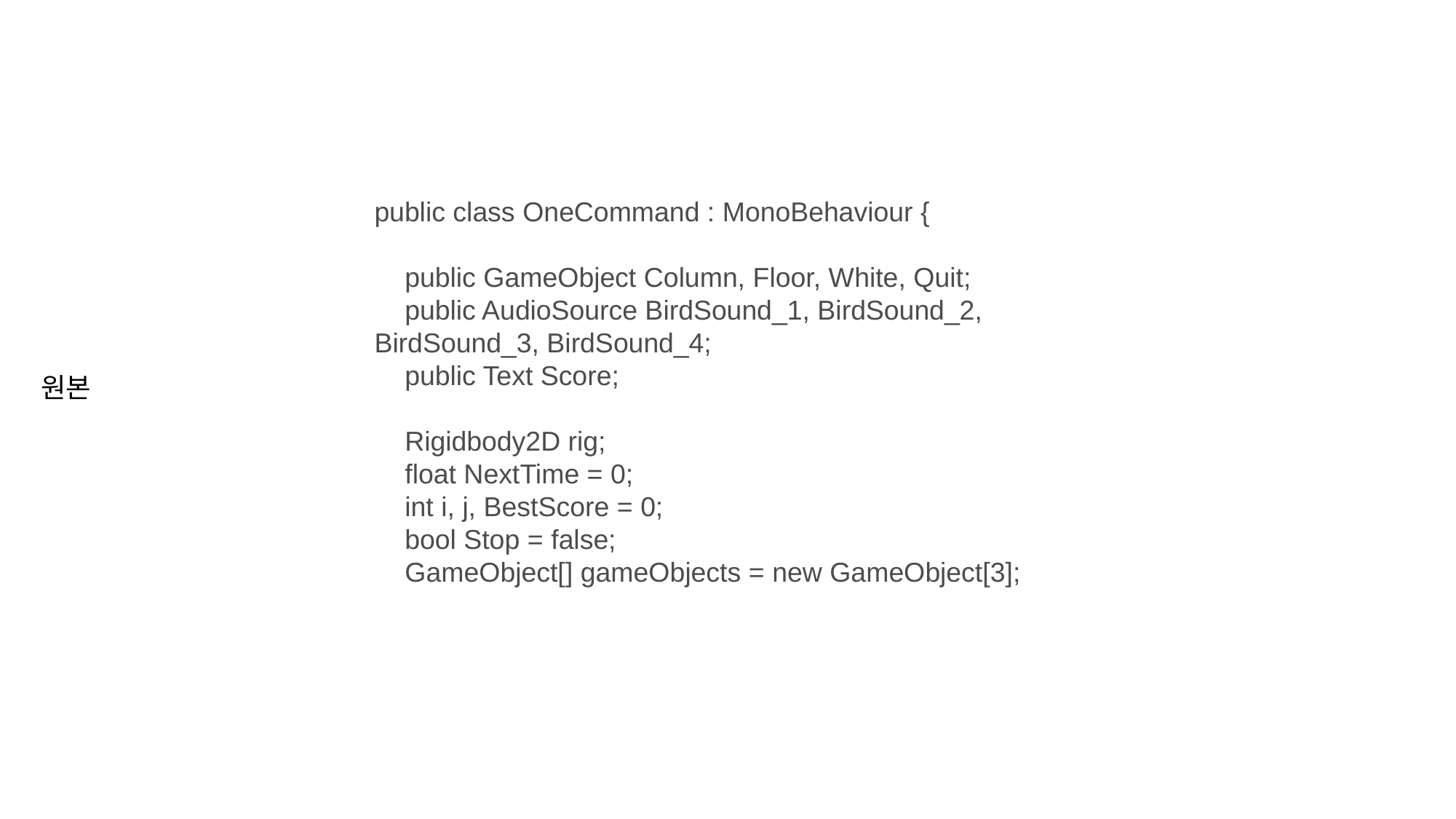

public class OneCommand : MonoBehaviour {
    public GameObject Column, Floor, White, Quit;
    public AudioSource BirdSound_1, BirdSound_2, BirdSound_3, BirdSound_4;
    public Text Score;
    Rigidbody2D rig;
    float NextTime = 0;
    int i, j, BestScore = 0;
    bool Stop = false;
    GameObject[] gameObjects = new GameObject[3];
원본